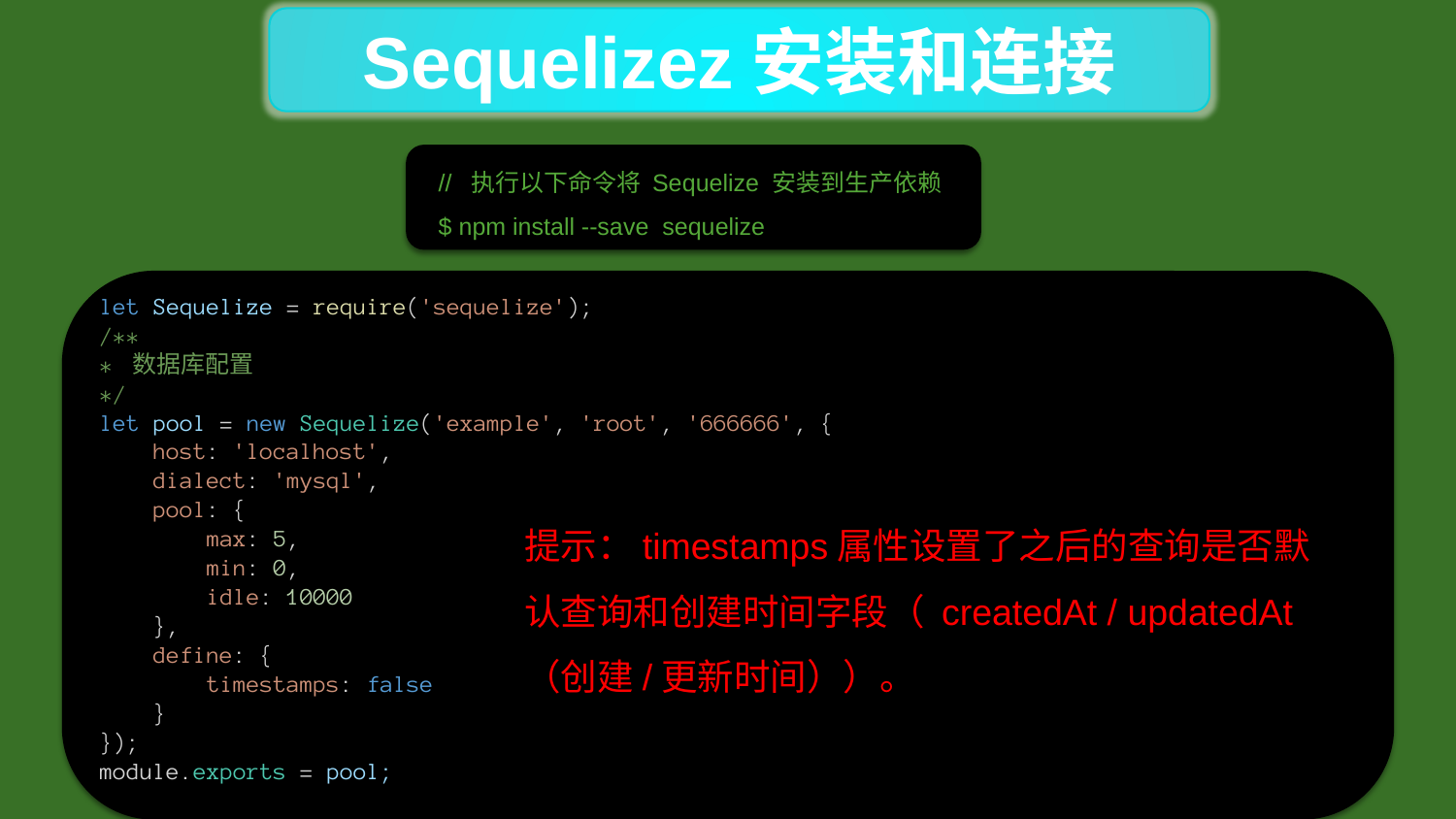

Sequelizez安装和连接

//  执行以下命令将 Sequelize 安装到生产依赖
$ npm install --save  sequelize

let Sequelize = require('sequelize');
/**
* 数据库配置
*/
let pool = new Sequelize('example', 'root', '666666', {
    host: 'localhost',
    dialect: 'mysql',
    pool: {
        max: 5,
        min: 0,
        idle: 10000
    },
    define: {
        timestamps: false
    }
});
module.exports = pool;
提示：timestamps属性设置了之后的查询是否默认查询和创建时间字段（ createdAt / updatedAt （创建/更新时间））。